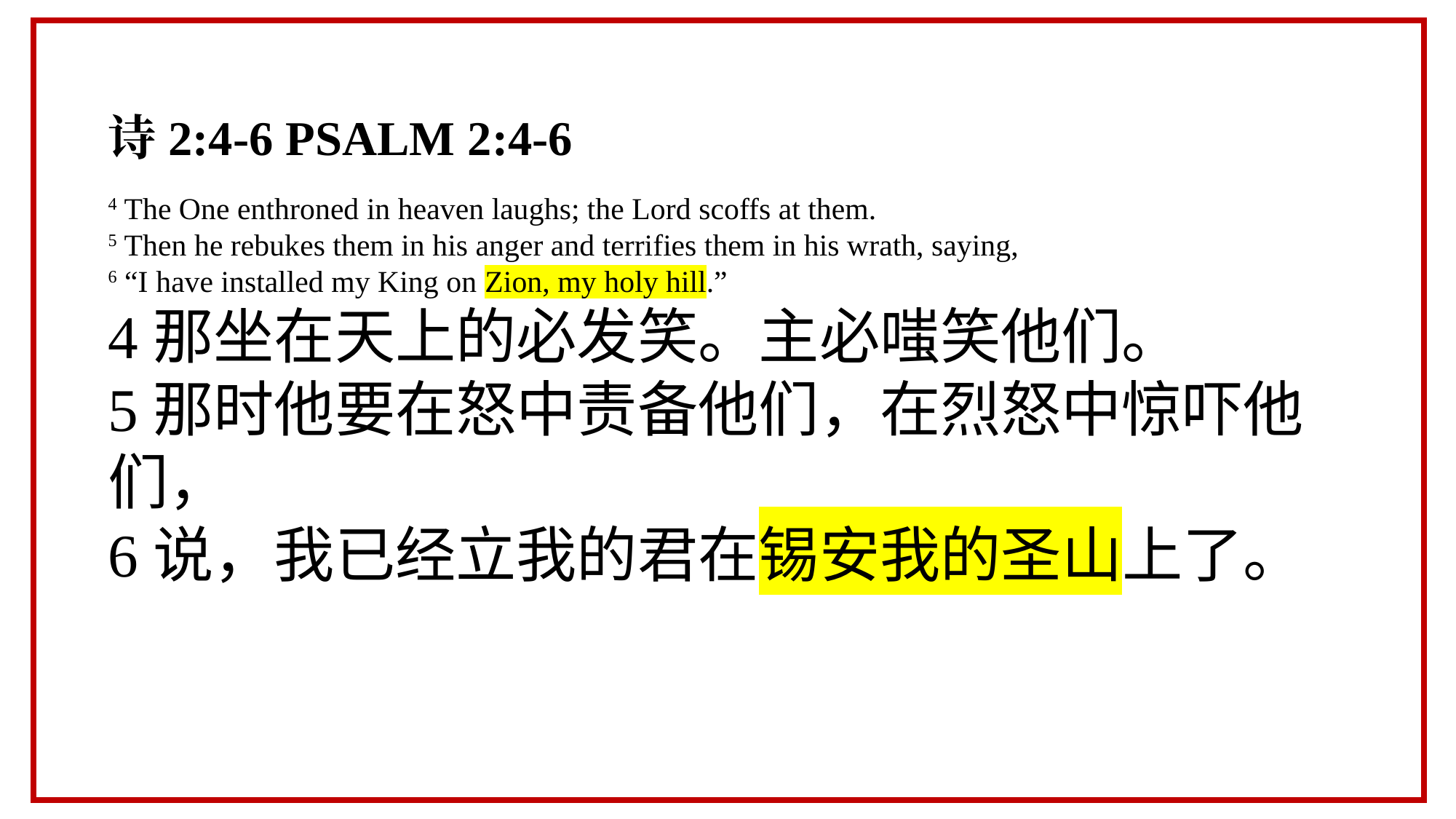

诗2:4-6 PSALM 2:4-6
4 The One enthroned in heaven laughs; the Lord scoffs at them.
5 Then he rebukes them in his anger and terrifies them in his wrath, saying,
6 “I have installed my King on Zion, my holy hill.”
4那坐在天上的必发笑。主必嗤笑他们。
5那时他要在怒中责备他们，在烈怒中惊吓他们，
6说，我已经立我的君在锡安我的圣山上了。